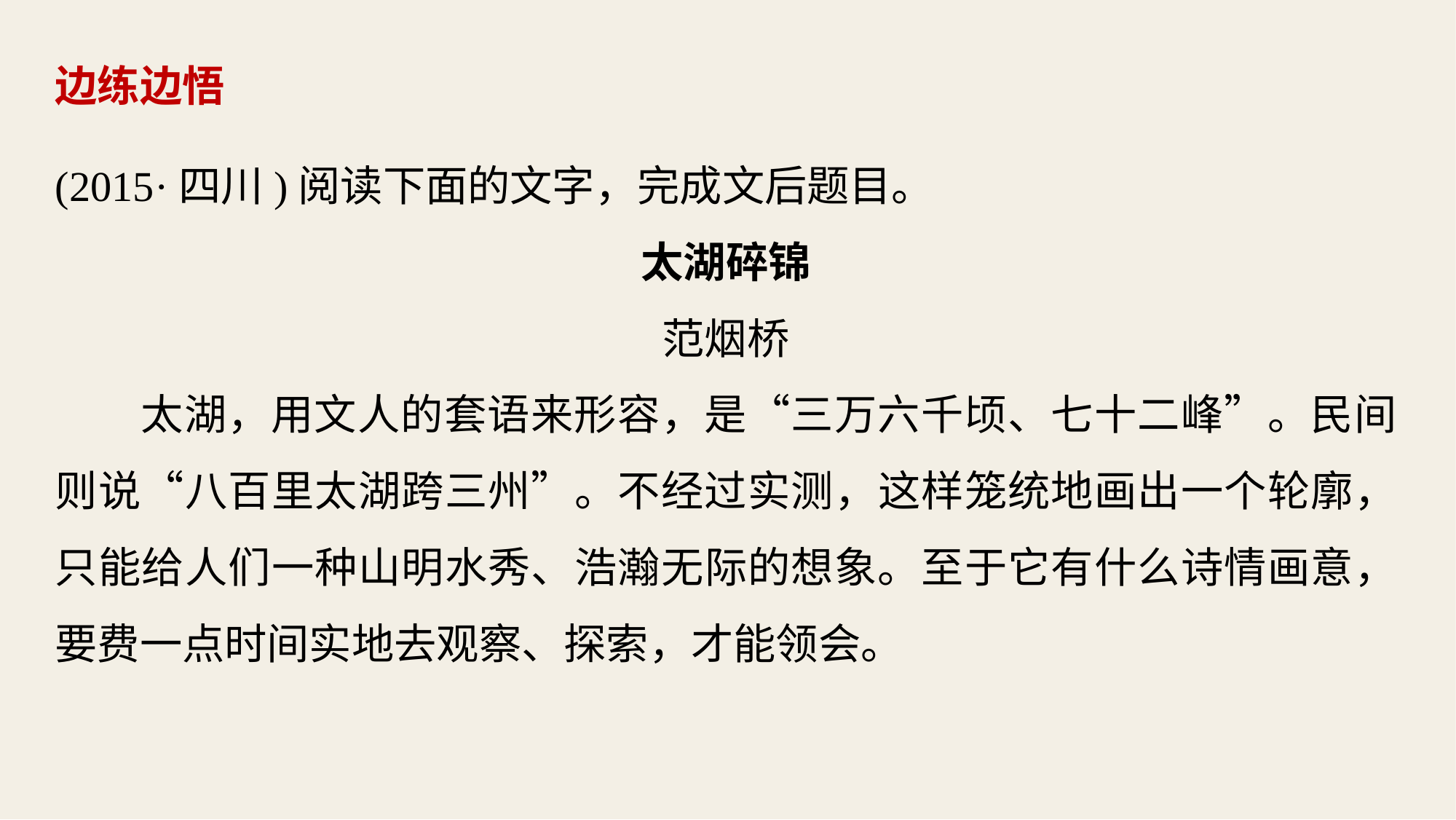

边练边悟
(2015·四川)阅读下面的文字，完成文后题目。
太湖碎锦
范烟桥
太湖，用文人的套语来形容，是“三万六千顷、七十二峰”。民间则说“八百里太湖跨三州”。不经过实测，这样笼统地画出一个轮廓，只能给人们一种山明水秀、浩瀚无际的想象。至于它有什么诗情画意，要费一点时间实地去观察、探索，才能领会。